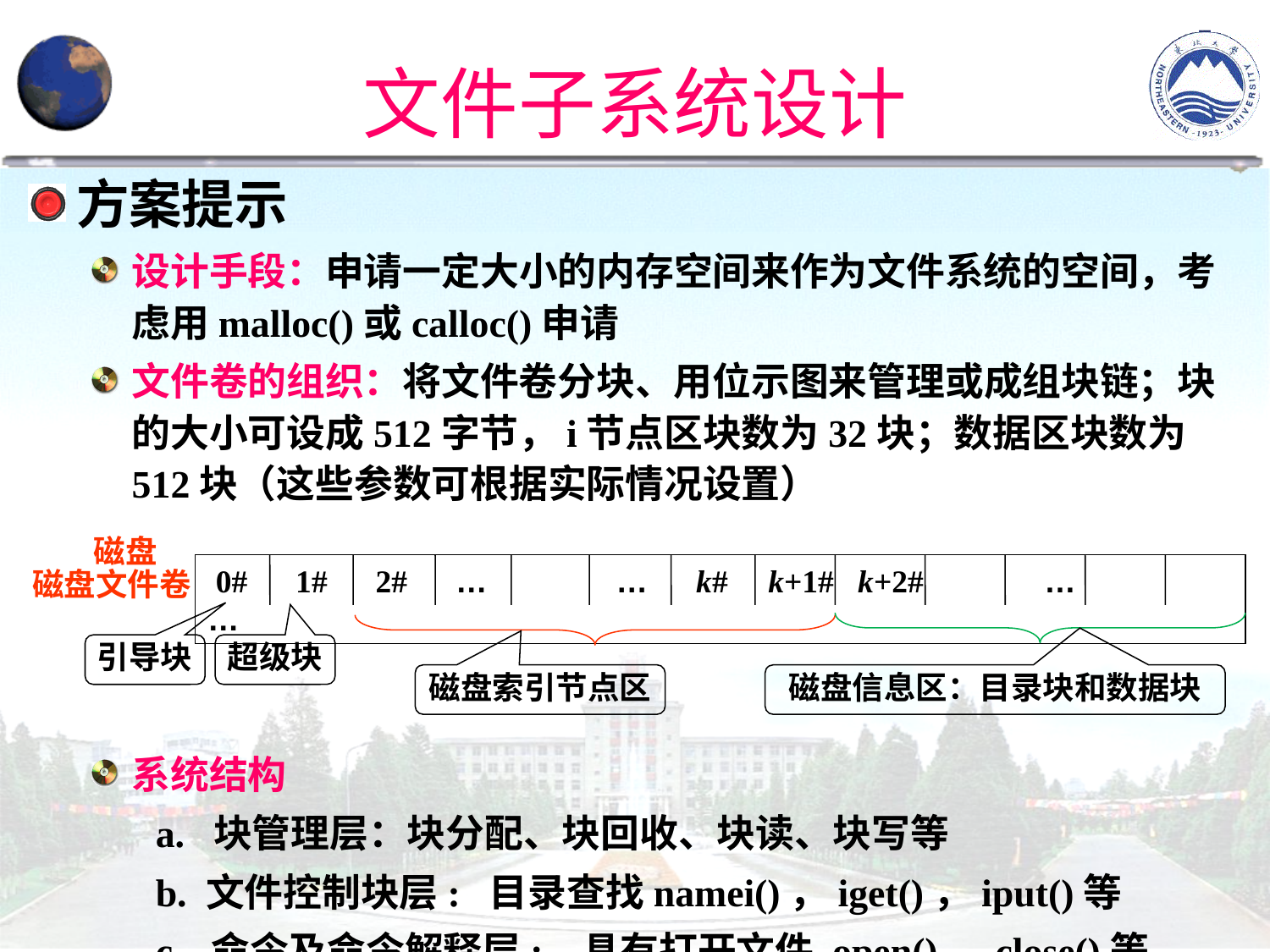

# 文件子系统设计
方案提示
设计手段：申请一定大小的内存空间来作为文件系统的空间，考虑用malloc()或calloc()申请
文件卷的组织：将文件卷分块、用位示图来管理或成组块链；块的大小可设成512字节，i节点区块数为32块；数据区块数为512块（这些参数可根据实际情况设置）

系统结构
a.  块管理层：块分配、块回收、块读、块写等
b. 文件控制块层:  目录查找namei()，iget()，iput()等
c.  命令及命令解释层:   具有打开文件 open()，close()等

磁盘
 0#      1#      2#      …                …      k#     k+1#   k+2#               …                …

磁盘文件卷
引导块
超级块
磁盘索引节点区
磁盘信息区：目录块和数据块